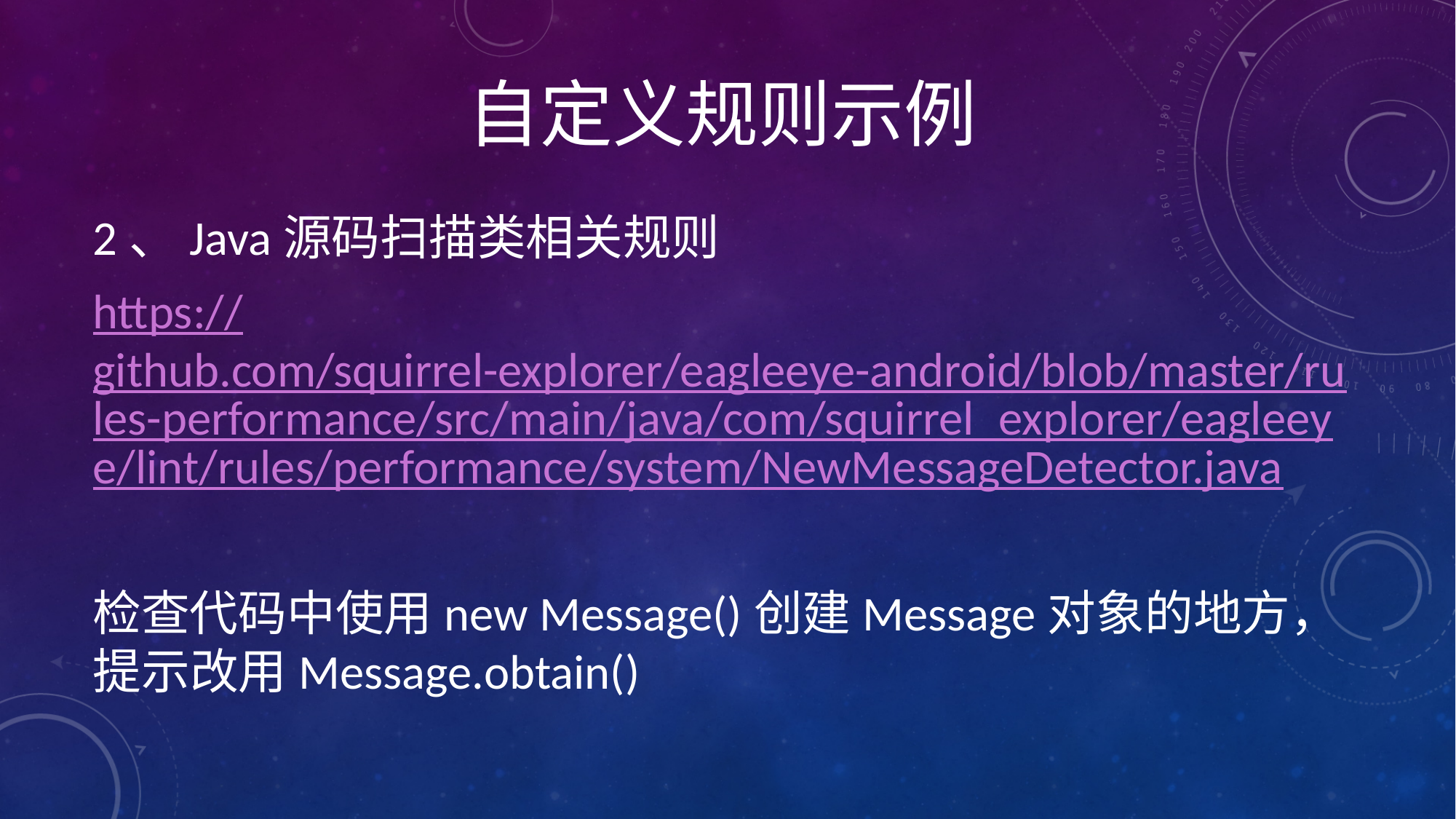

# 自定义规则示例
2、Java源码扫描类相关规则
https://github.com/squirrel-explorer/eagleeye-android/blob/master/rules-performance/src/main/java/com/squirrel_explorer/eagleeye/lint/rules/performance/system/NewMessageDetector.java

检查代码中使用new Message()创建Message对象的地方，提示改用Message.obtain()